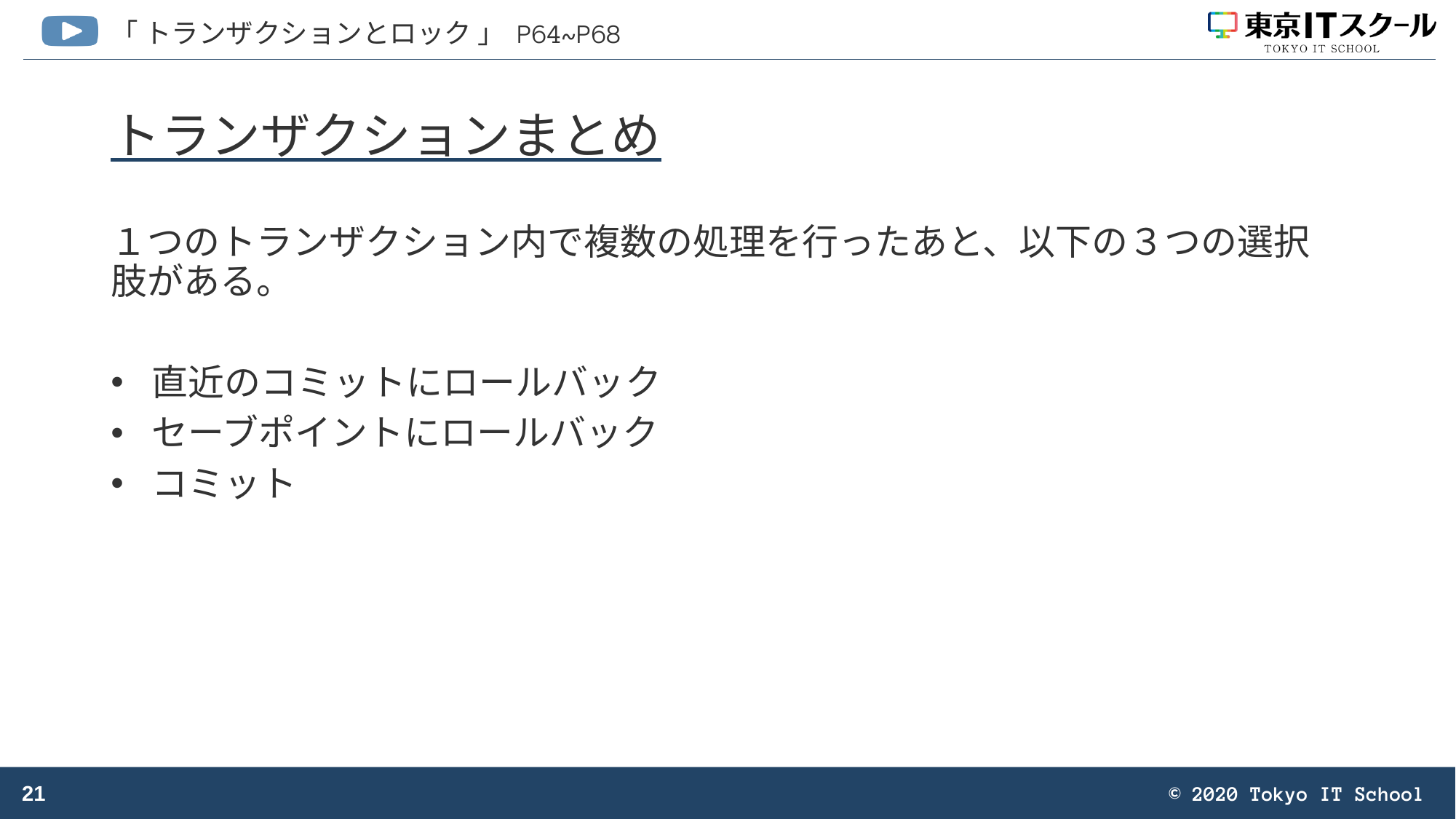

# トランザクションまとめ
１つのトランザクション内で複数の処理を行ったあと、以下の３つの選択肢がある。

直近のコミットにロールバック
セーブポイントにロールバック
コミット

21